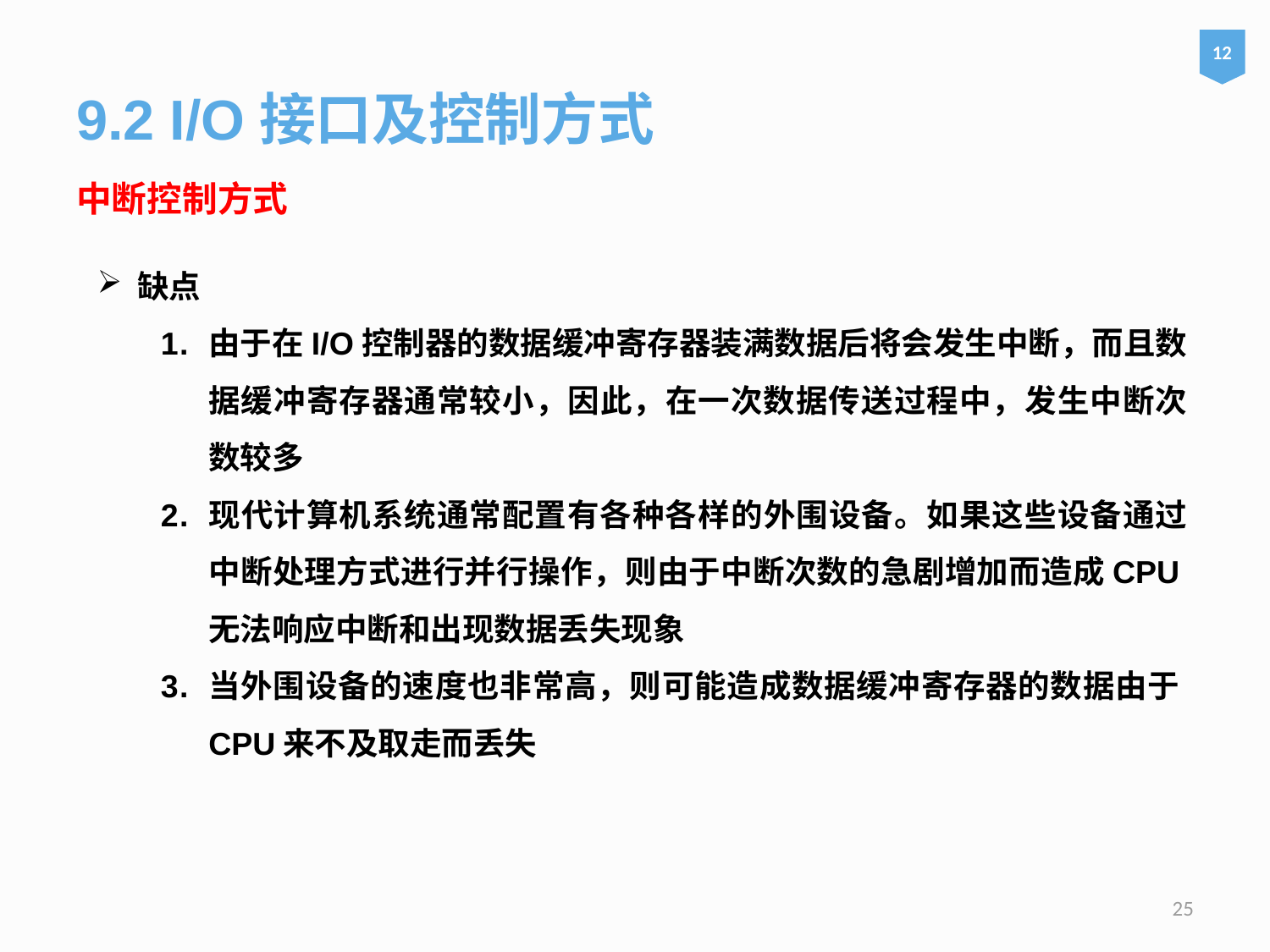

12
9.2 I/O接口及控制方式
中断控制方式
缺点
由于在I/O控制器的数据缓冲寄存器装满数据后将会发生中断，而且数据缓冲寄存器通常较小，因此，在一次数据传送过程中，发生中断次数较多
现代计算机系统通常配置有各种各样的外围设备。如果这些设备通过中断处理方式进行并行操作，则由于中断次数的急剧增加而造成CPU无法响应中断和出现数据丢失现象
当外围设备的速度也非常高，则可能造成数据缓冲寄存器的数据由于CPU来不及取走而丢失
25